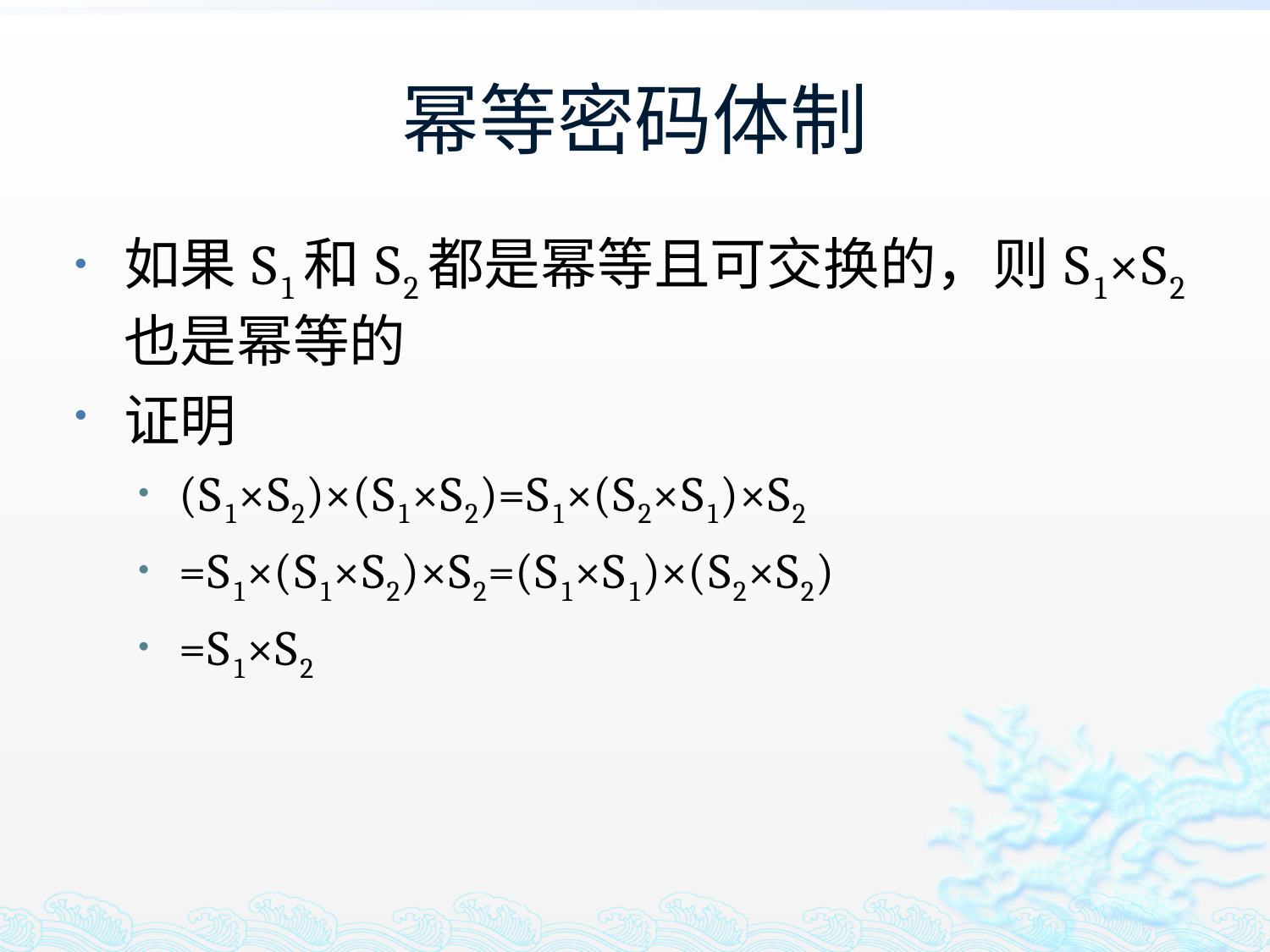

# 幂等密码体制
如果S1和S2都是幂等且可交换的，则S1×S2也是幂等的
证明
(S1×S2)×(S1×S2)=S1×(S2×S1)×S2
=S1×(S1×S2)×S2=(S1×S1)×(S2×S2)
=S1×S2